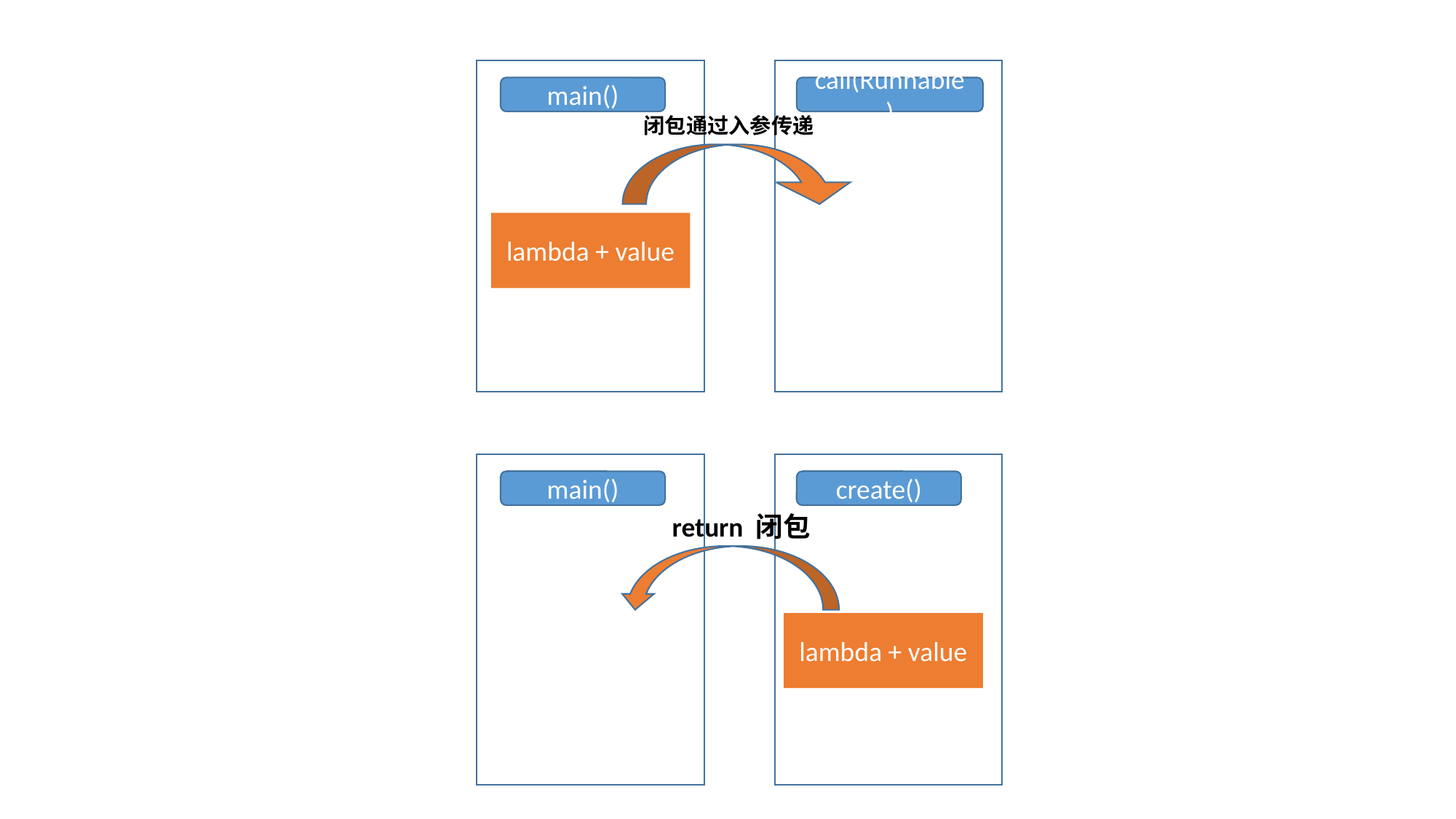

call(Runnable )
main()
闭包通过入参传递

lambda + value

create()
main()
return 闭包

lambda + value